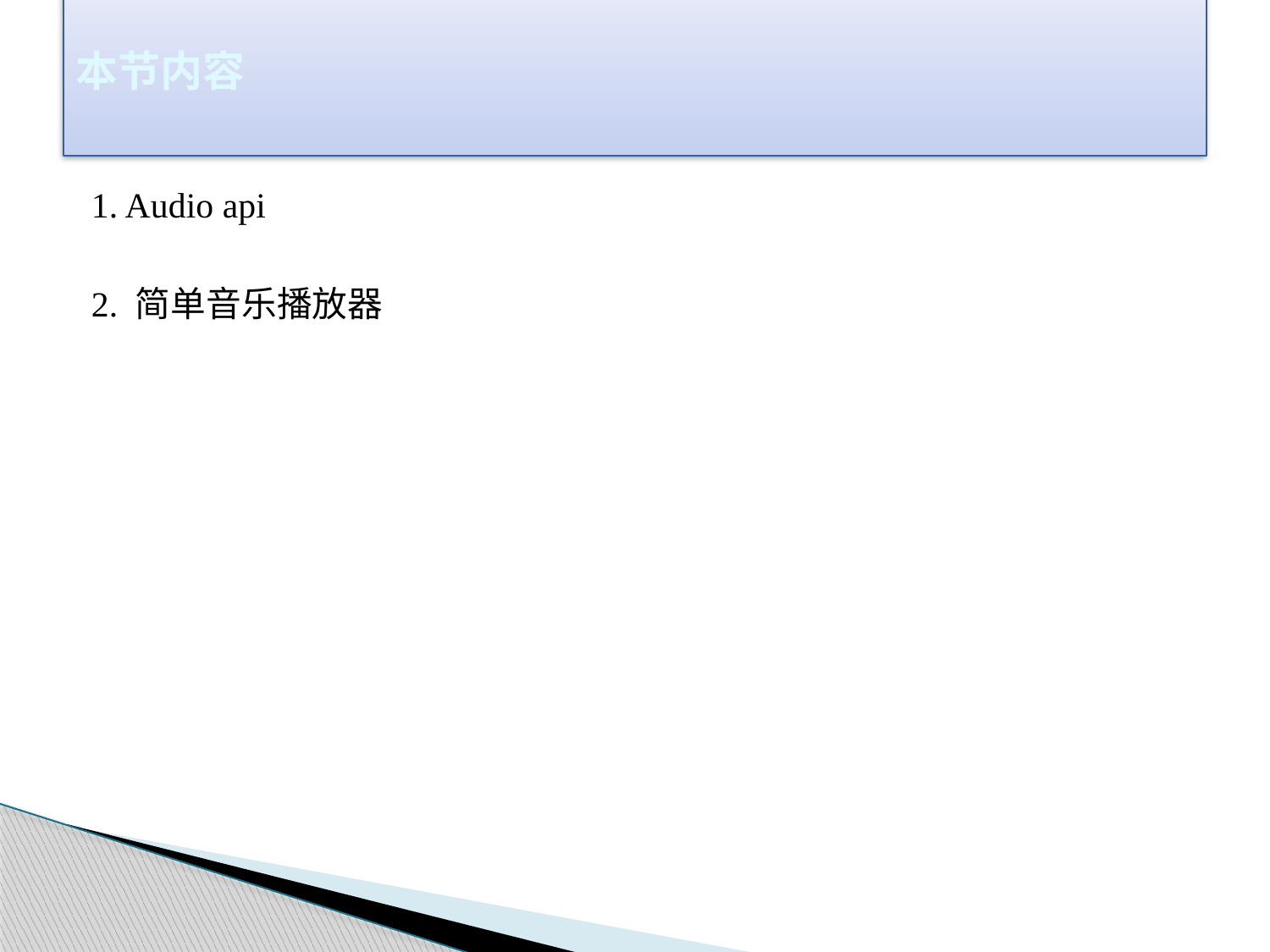

# 本节内容

1. Audio api

2. 简单音乐播放器